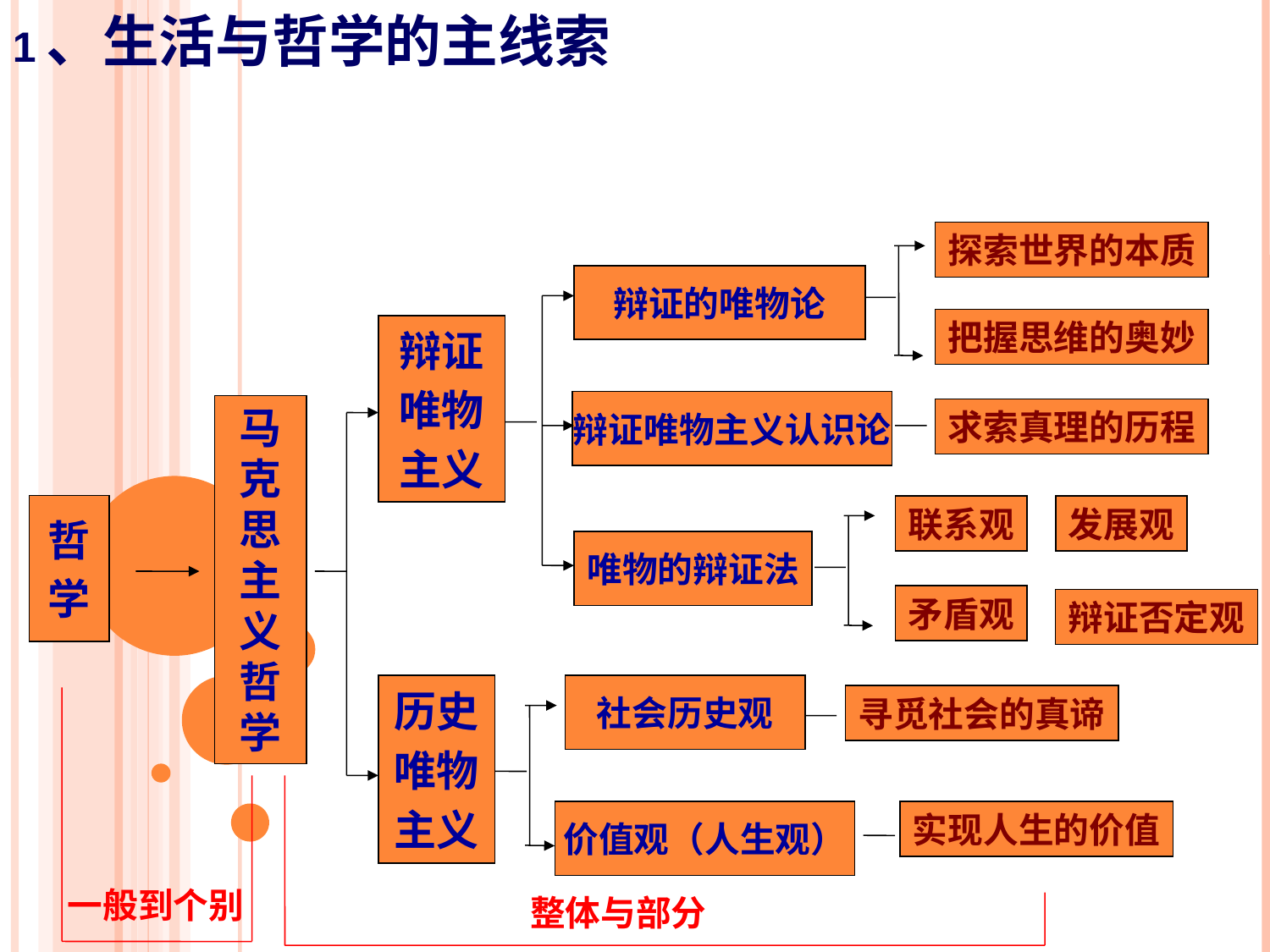

1、生活与哲学的主线索
探索世界的本质

辩证的唯物论

把握思维的奥妙
辩证
唯物
主义
辩证唯物主义认识论
马克思
主义哲学
求索真理的历程

哲
学
联系观
发展观

唯物的辩证法

矛盾观
辩证否定观
历史
唯物
主义
社会历史观
寻觅社会的真谛

一般到个别

整体与部分

价值观（人生观）
实现人生的价值